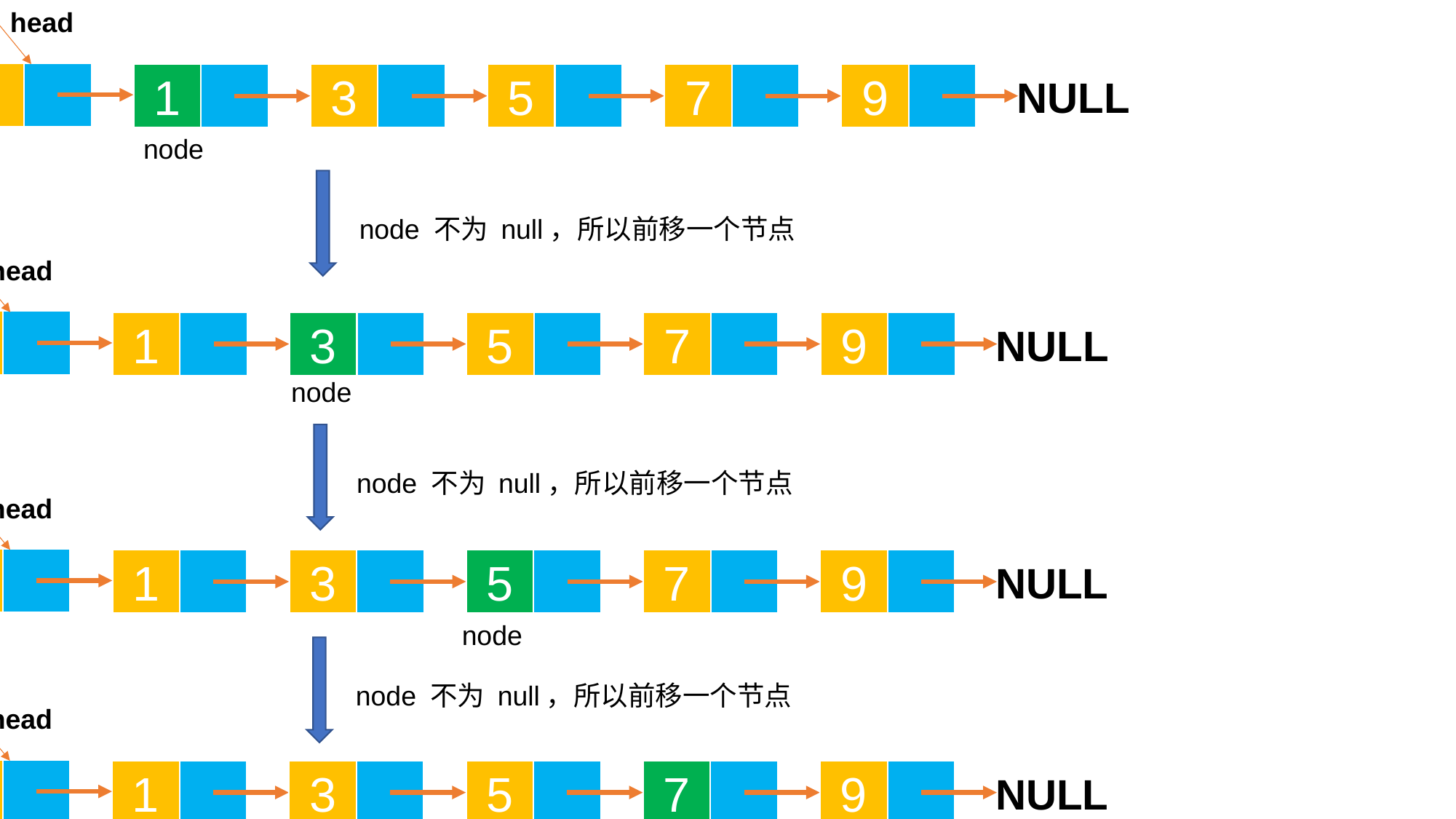

head

1

3

5

7

9

NULL
node

node 不为 null，所以前移一个节点
head

1

3

5

7

9

NULL
node

node 不为 null，所以前移一个节点
head

1

3

5

7

9

NULL
node

node 不为 null，所以前移一个节点
head

1

3

5

7

9

NULL
node

node 不为 null，所以前移一个节点
head

1

3

5

7

9

NULL
node

node 不为 null，所以前移一个节点
head

1

3

5

7

9

NULL
node

结束循环 node 为 null